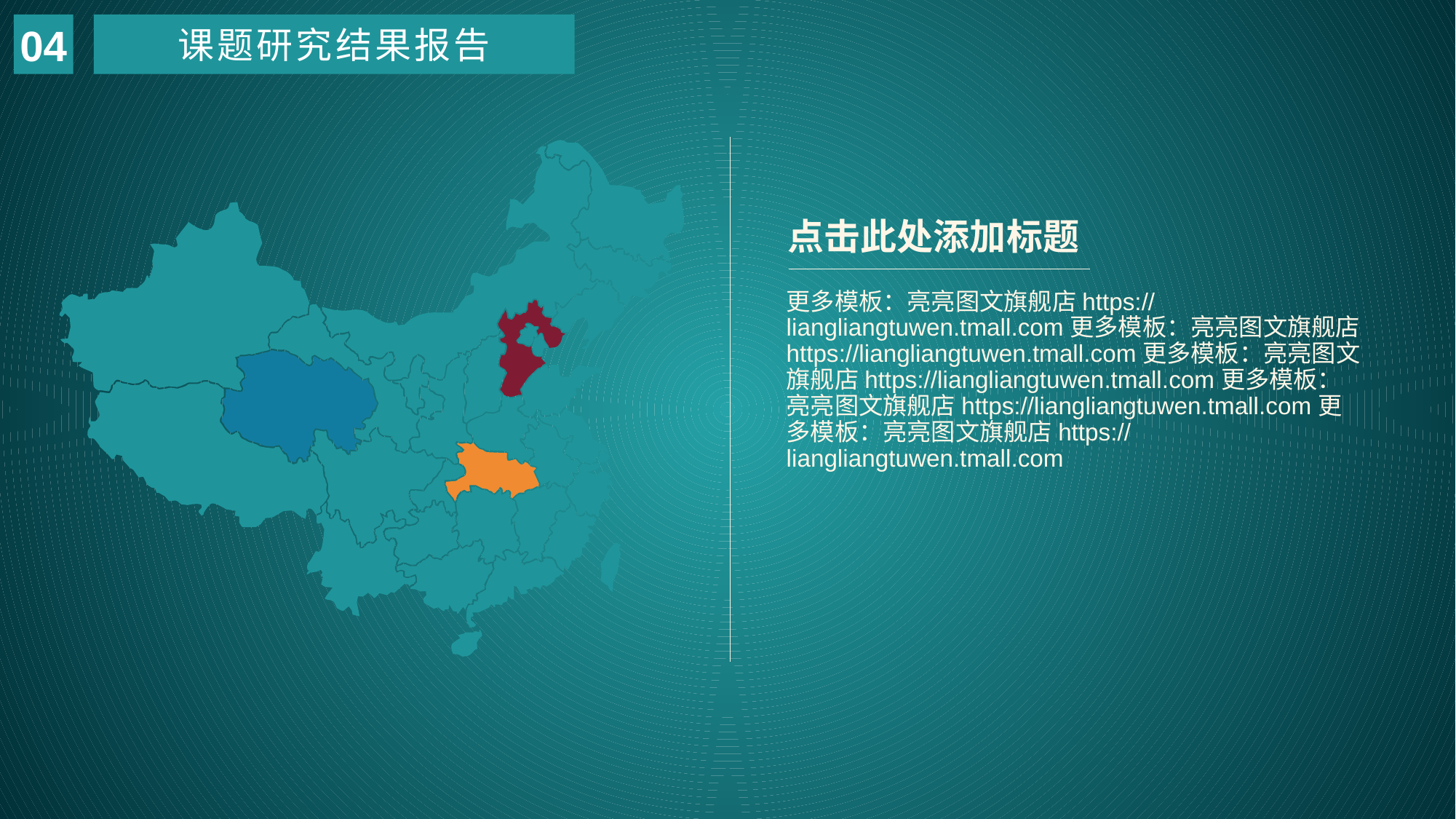

04
课题研究结果报告

点击此处添加标题

更多模板：亮亮图文旗舰店https://liangliangtuwen.tmall.com更多模板：亮亮图文旗舰店https://liangliangtuwen.tmall.com更多模板：亮亮图文旗舰店https://liangliangtuwen.tmall.com更多模板：亮亮图文旗舰店https://liangliangtuwen.tmall.com更多模板：亮亮图文旗舰店https://liangliangtuwen.tmall.com